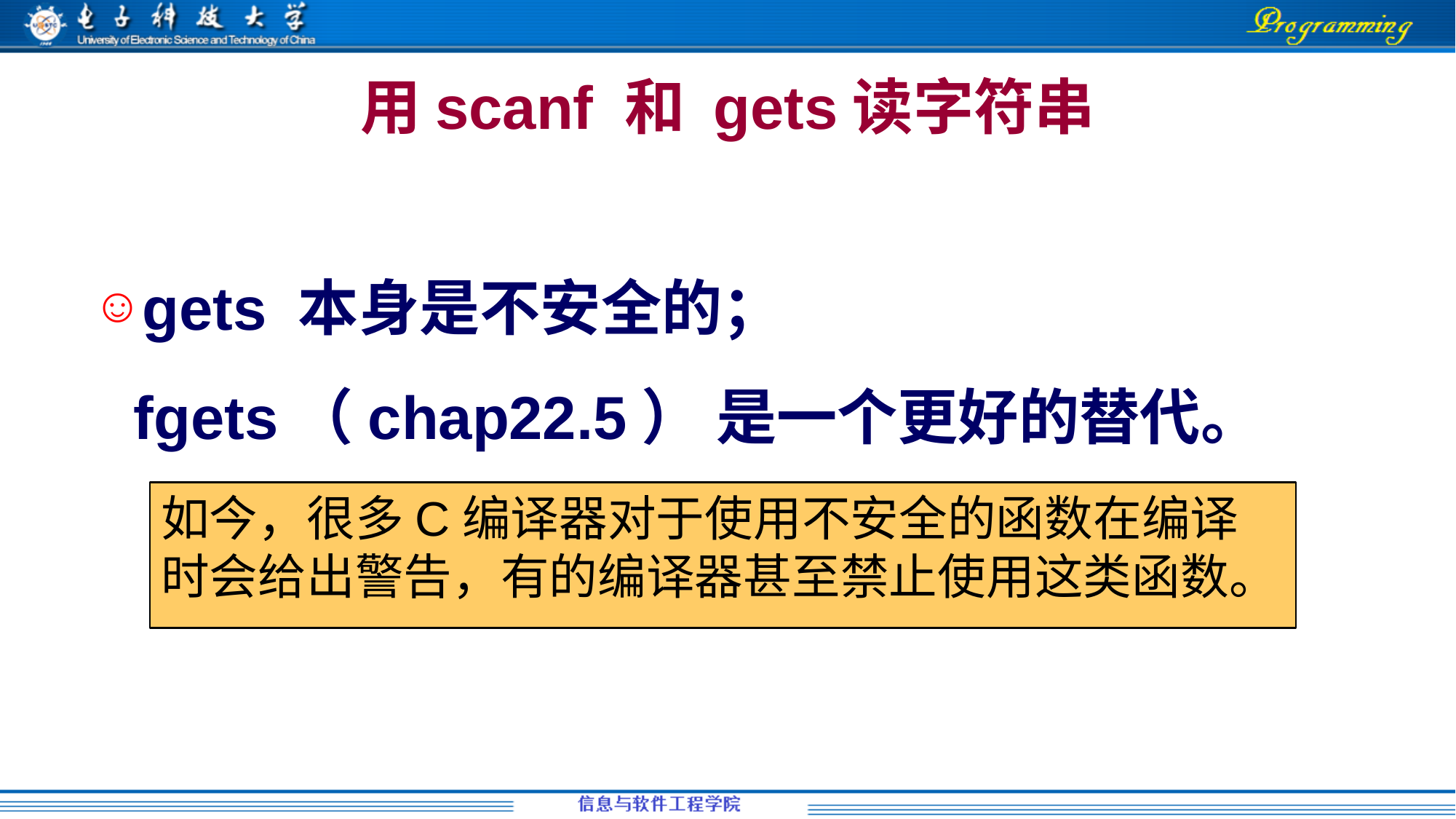

# 用scanf 和 gets读字符串
gets 本身是不安全的； fgets（chap22.5） 是一个更好的替代。
如今，很多C编译器对于使用不安全的函数在编译时会给出警告，有的编译器甚至禁止使用这类函数。